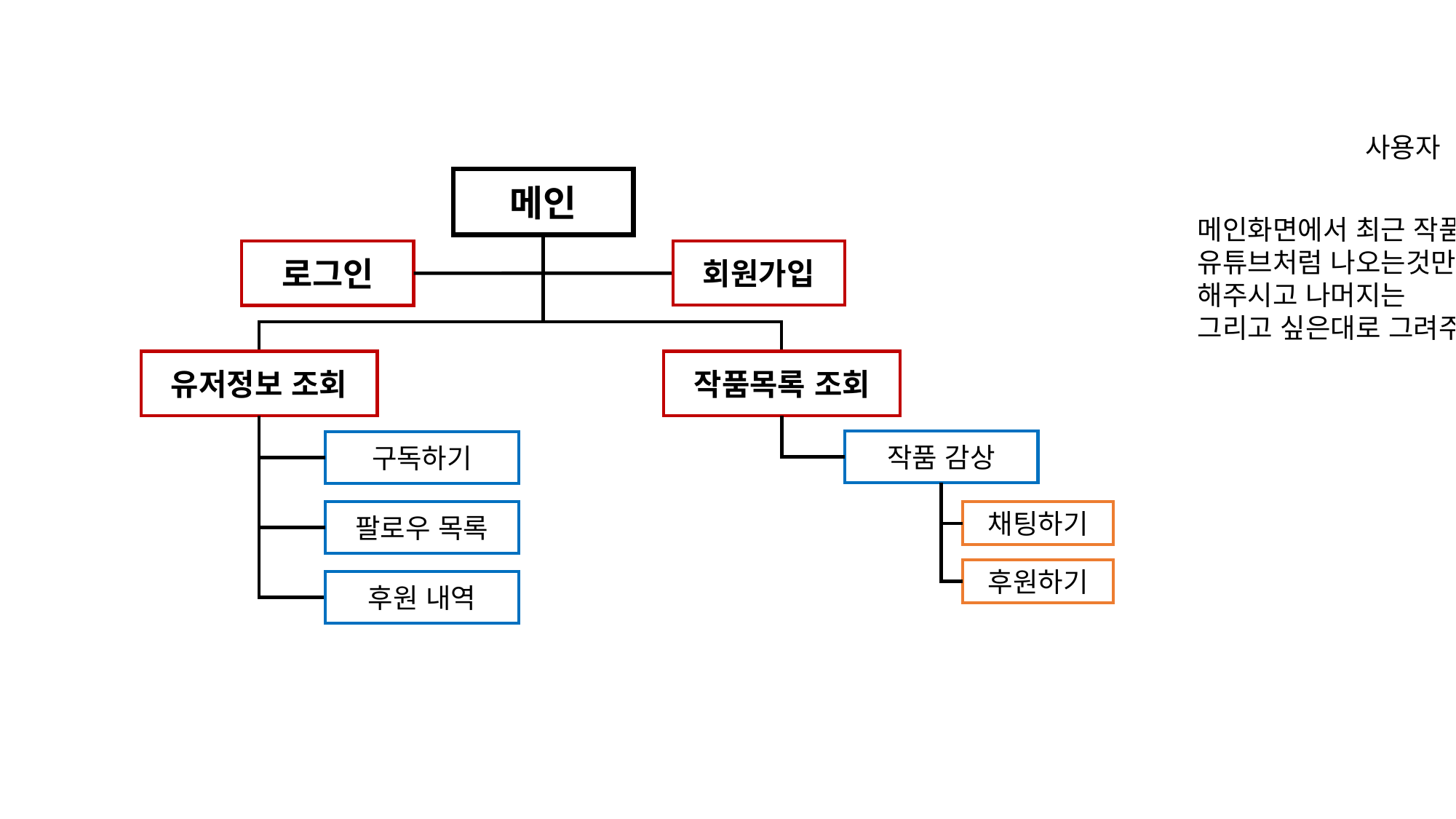

사용자
메인
로그인
메인화면에서 최근 작품
유튜브처럼 나오는것만
해주시고 나머지는
그리고 싶은대로 그려주세요
회원가입

유저정보 조회
작품목록 조회

작품 감상
구독하기
팔로우 목록
채팅하기
후원하기
후원 내역